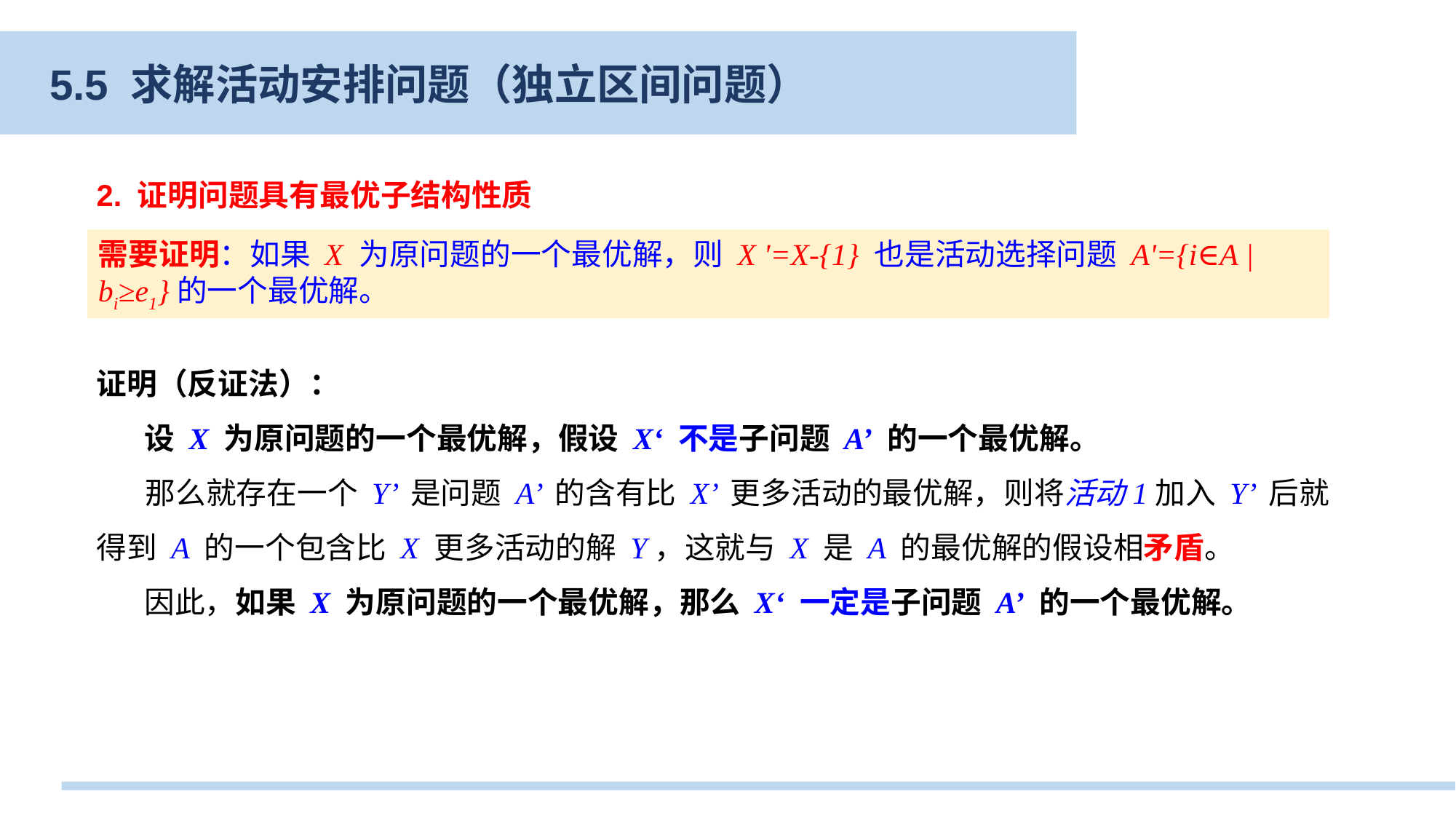

5.5 求解活动安排问题（独立区间问题）
2. 证明问题具有最优子结构性质
需要证明：如果 X 为原问题的一个最优解，则 X '=X-{1} 也是活动选择问题 A'={i∈A | bi≥e1}的一个最优解。
证明（反证法）：
      设 X 为原问题的一个最优解，假设 X‘ 不是子问题 A’ 的一个最优解。
      那么就存在一个 Y’ 是问题 A’ 的含有比 X’ 更多活动的最优解，则将活动1加入 Y’ 后就得到 A 的一个包含比 X 更多活动的解 Y，这就与 X 是 A 的最优解的假设相矛盾。
      因此，如果 X 为原问题的一个最优解，那么 X‘ 一定是子问题 A’ 的一个最优解。